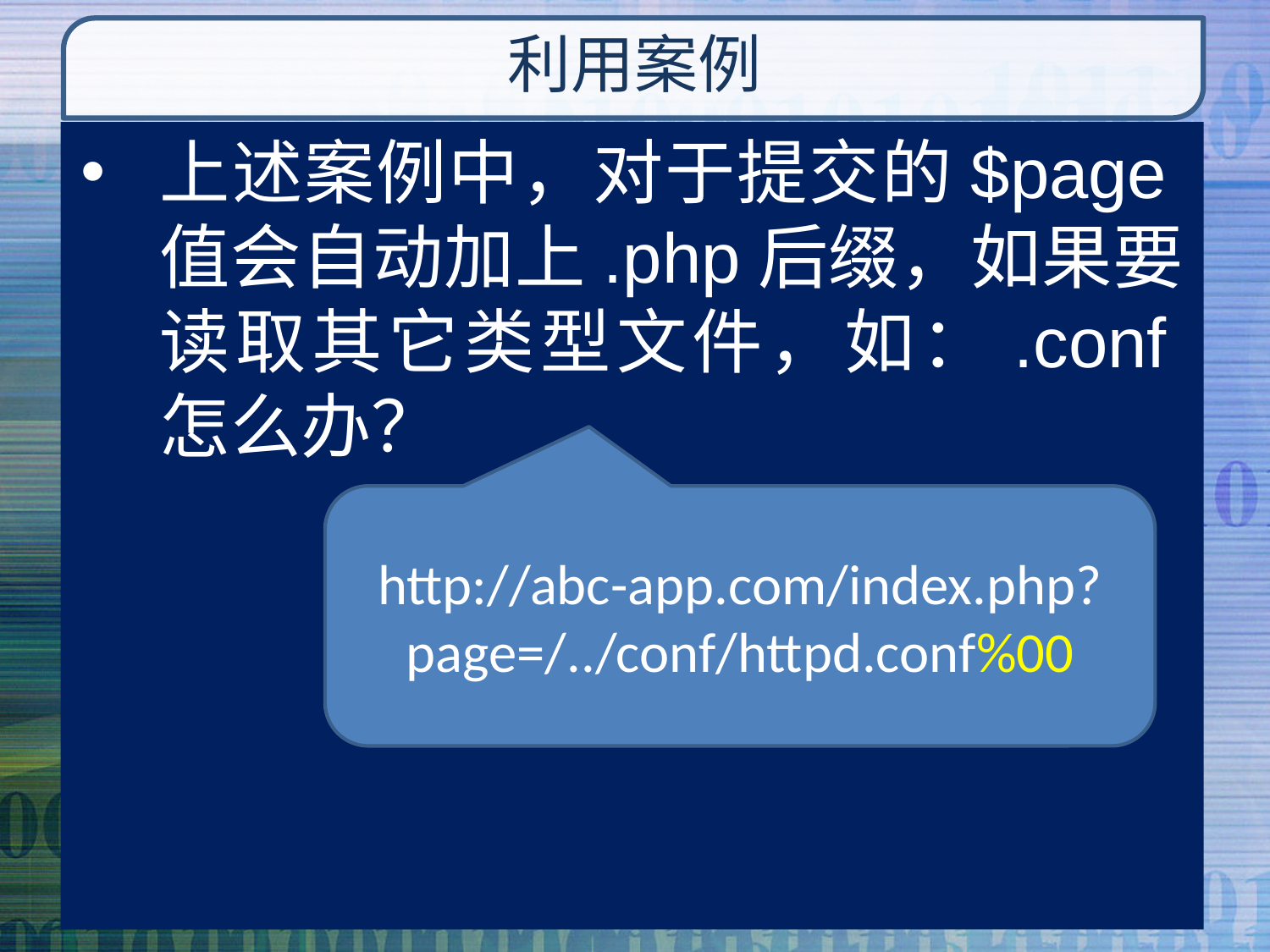

# 利用案例
上述案例中，对于提交的$page值会自动加上.php后缀，如果要读取其它类型文件，如：.conf怎么办？
http://abc-app.com/index.php?page=/../conf/httpd.conf%00